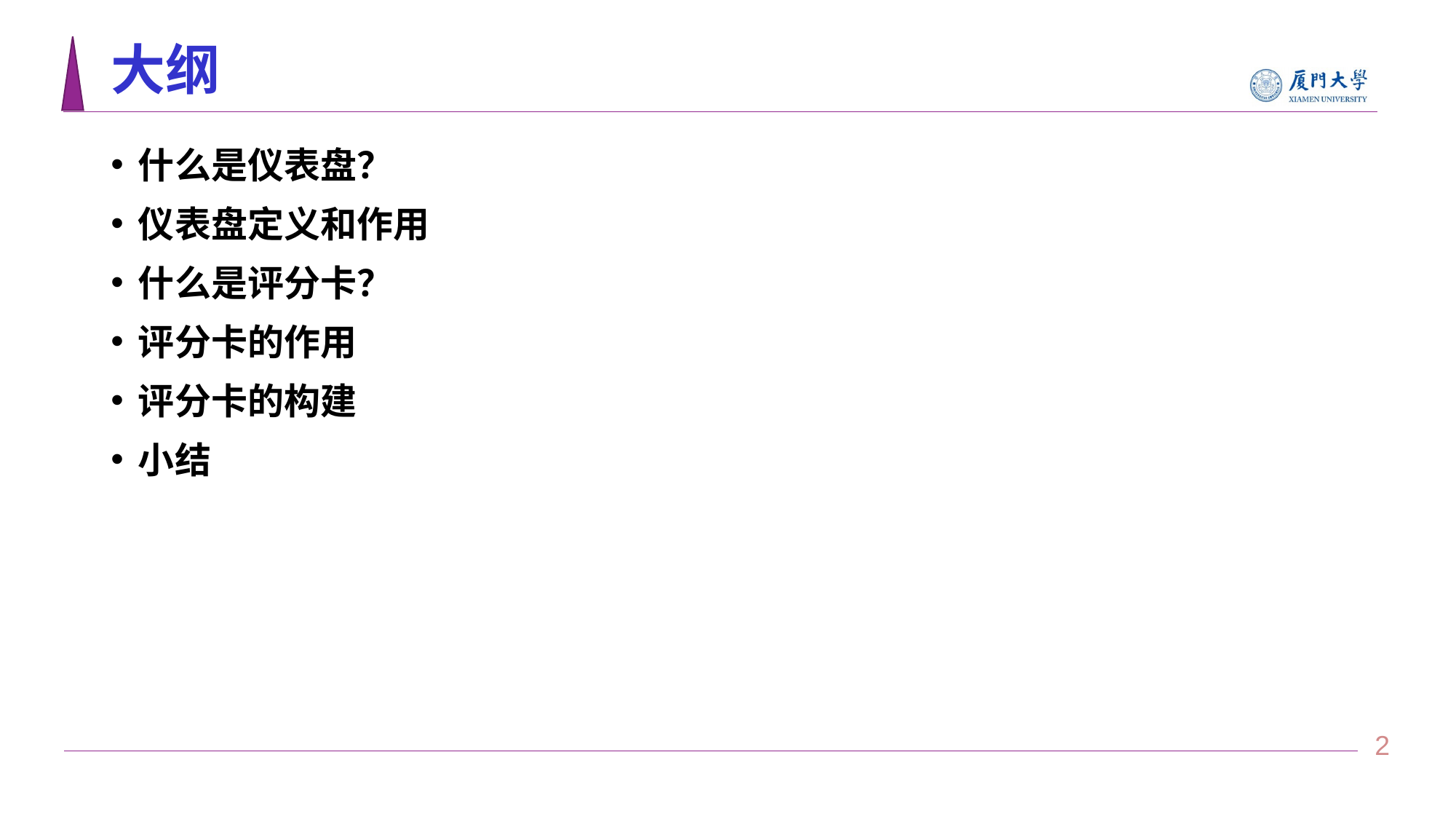

# 大纲
什么是仪表盘？
仪表盘定义和作用
什么是评分卡？
评分卡的作用
评分卡的构建
小结
2